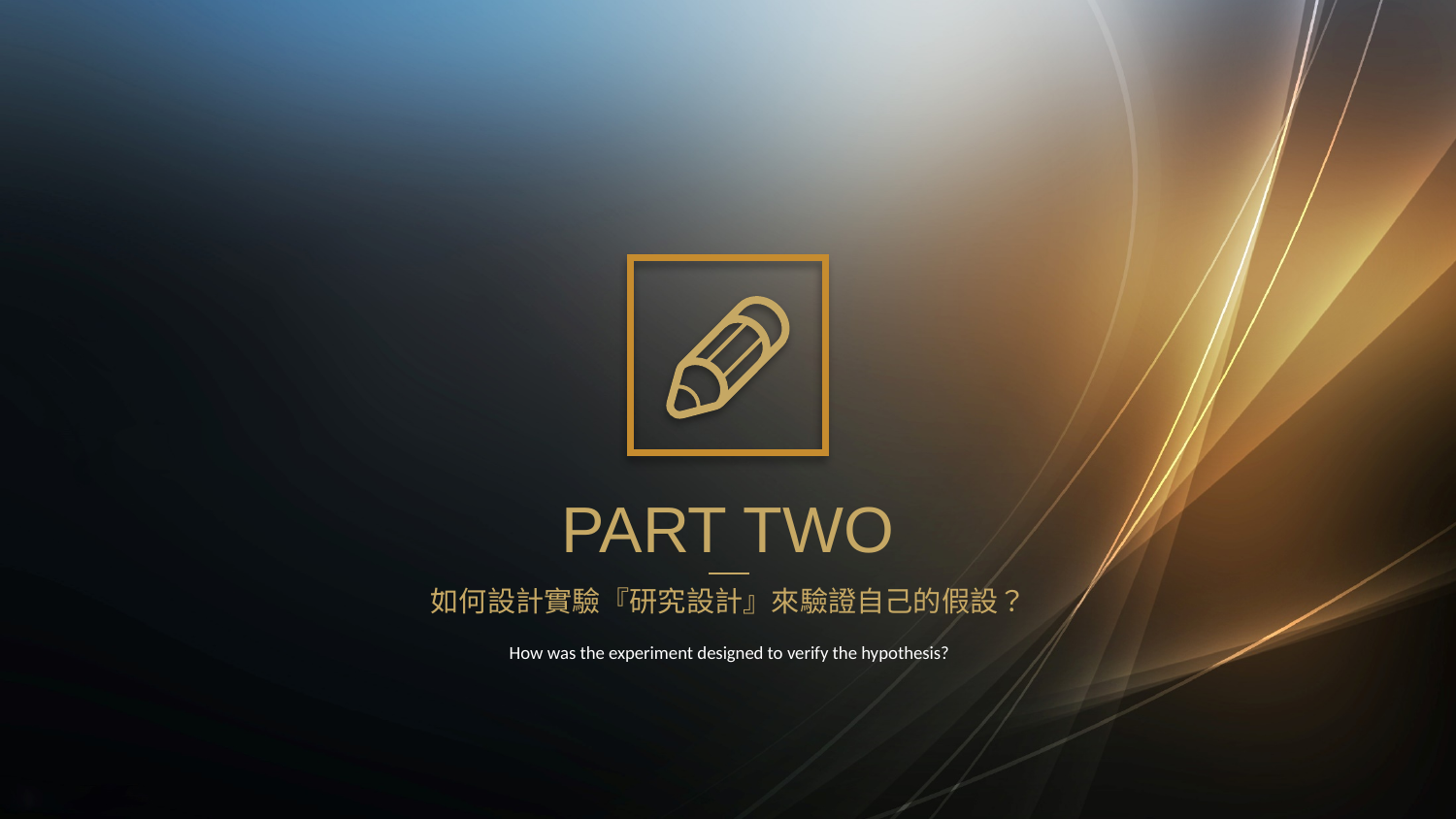

PART TWO
如何設計實驗『研究設計』來驗證自己的假設？
How was the experiment designed to verify the hypothesis?